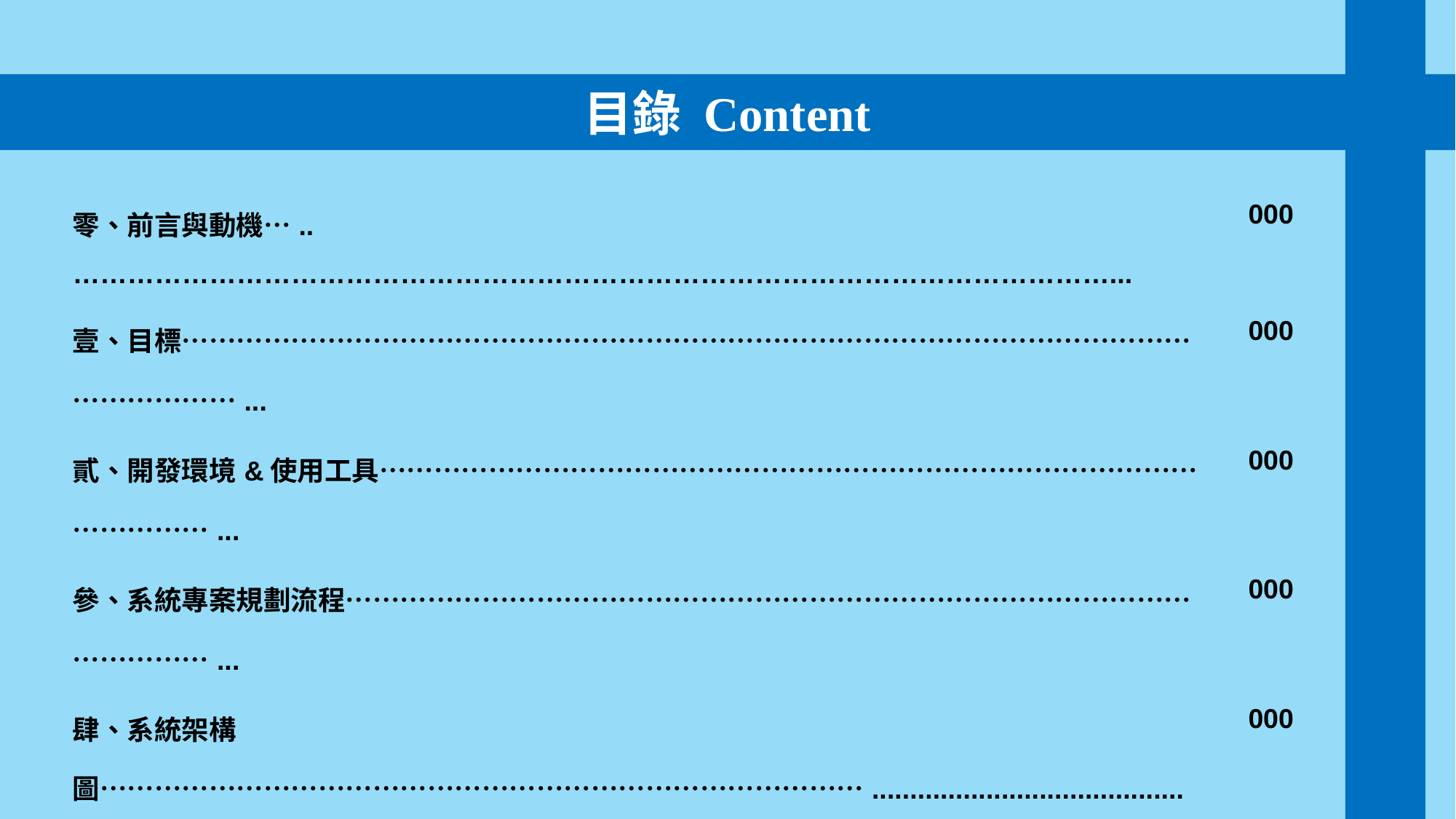

目錄 Content
| 零、前言與動機…..……………………………………………………………………………………………………... | 000 |
| --- | --- |
| 壹、目標…………………………………………………………………………………………………………………... | 000 |
| 貳、開發環境&使用工具……………………………………………………………………………………………... | 000 |
| 參、系統專案規劃流程………………………………………………………………………………………………... | 000 |
| 肆、系統架構圖…………………………………………………………………………......................................... | 000 |
| ●前台…………………………………………………………………………................................................. | 000 |
| ●後台…………………………………………………………………………................................................. | 000 |
| 伍、資料庫架構圖…………………………………………………………………………..................................... | 000 |
| ●前台…………………………………………………………………………................................................. | 000 |
| ●後台…………………………………………………………………………................................................. | 000 |